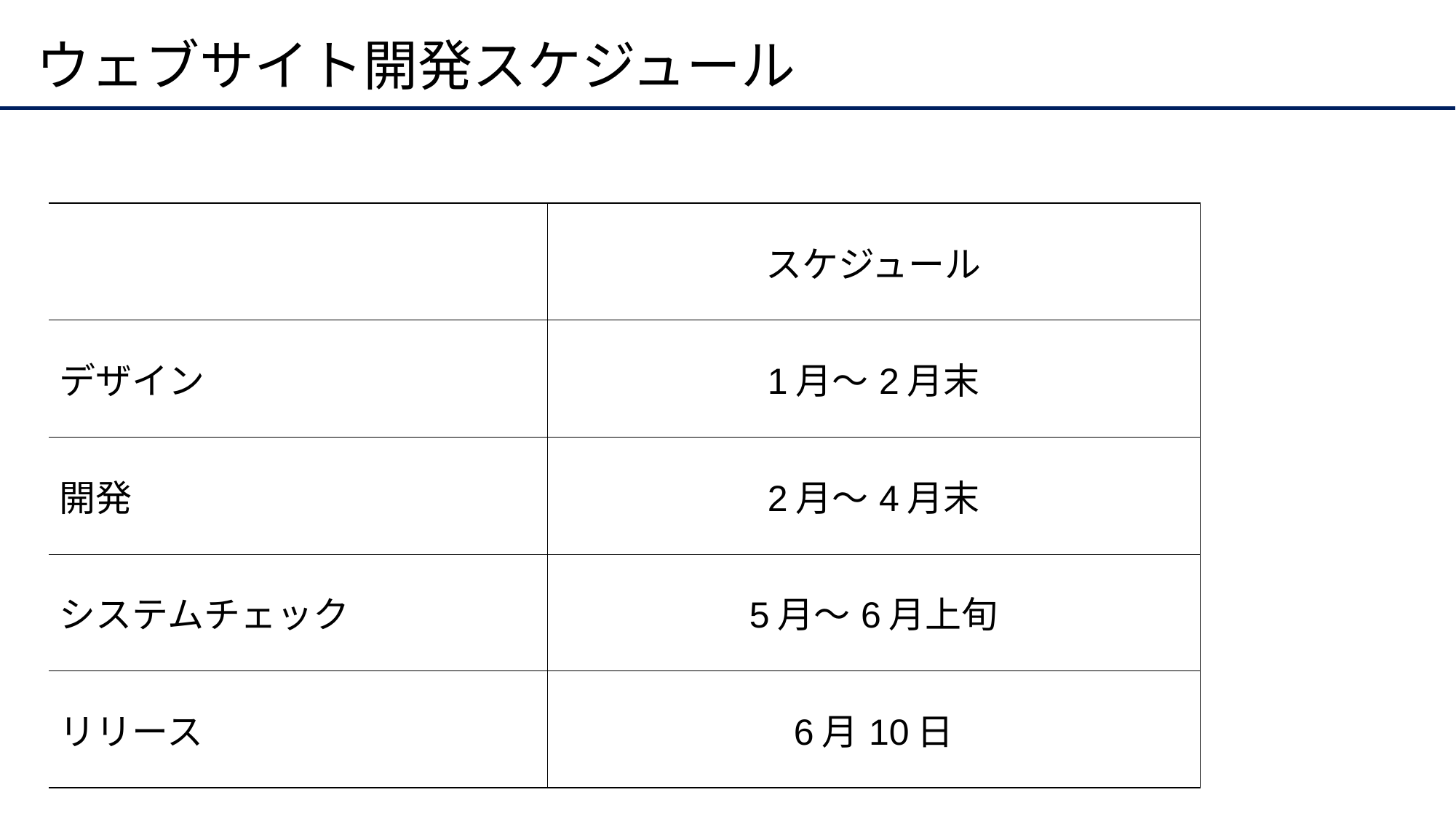

# ウェブサイト開発スケジュール
|  | スケジュール |
| --- | --- |
| デザイン | 1月～2月末 |
| 開発 | 2月～4月末 |
| システムチェック | 5月～6月上旬 |
| リリース | 6月10日 |